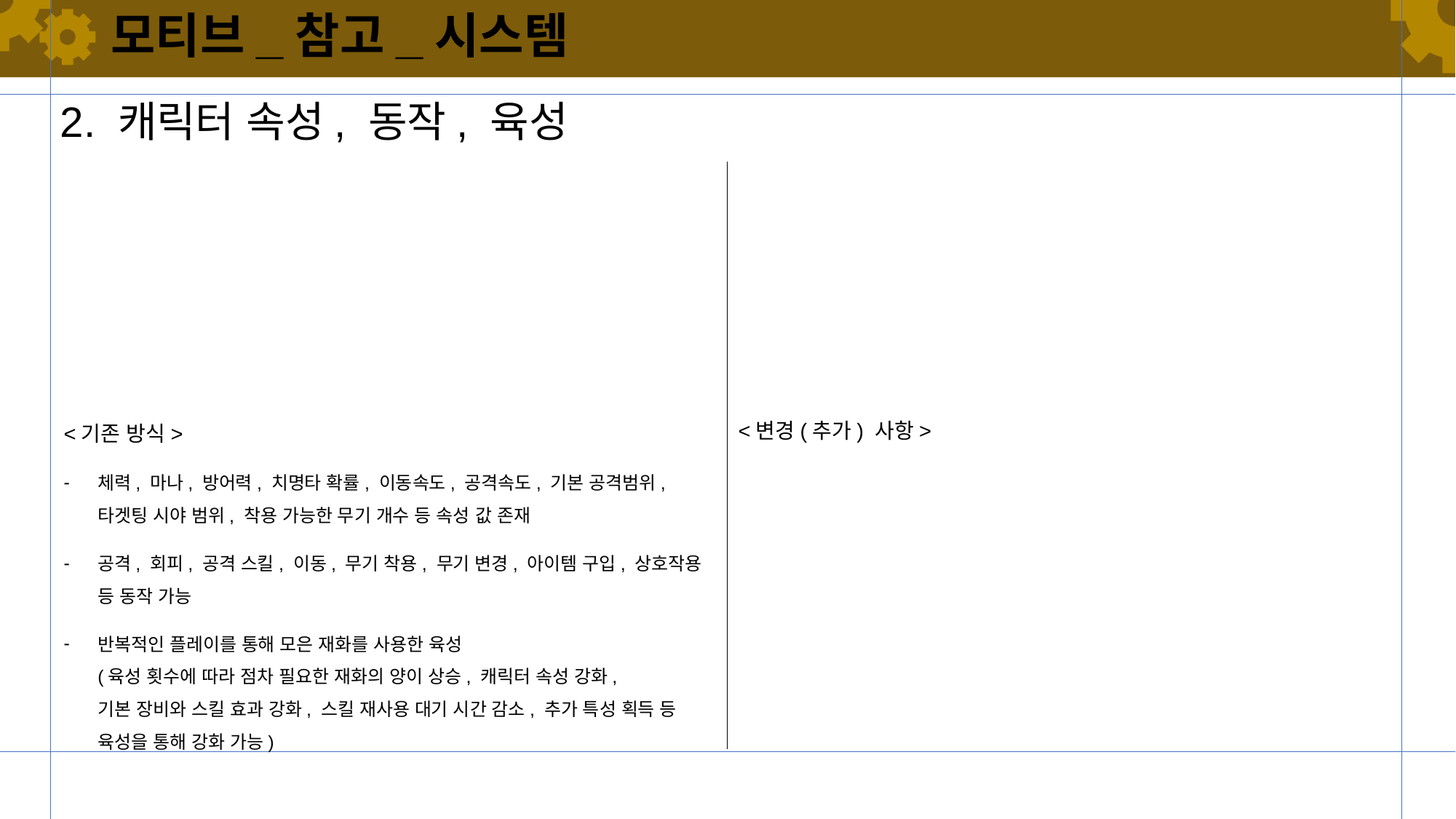

# 모티브_참고_시스템
2. 캐릭터 속성, 동작, 육성

<기존 방식>
체력, 마나, 방어력, 치명타 확률, 이동속도, 공격속도, 기본 공격범위, 타겟팅 시야 범위, 착용 가능한 무기 개수 등 속성 값 존재
공격, 회피, 공격 스킬, 이동, 무기 착용, 무기 변경, 아이템 구입, 상호작용 등 동작 가능
반복적인 플레이를 통해 모은 재화를 사용한 육성
(육성 횟수에 따라 점차 필요한 재화의 양이 상승, 캐릭터 속성 강화,
기본 장비와 스킬 효과 강화, 스킬 재사용 대기 시간 감소, 추가 특성 획득 등 육성을 통해 강화 가능)
<변경(추가) 사항>